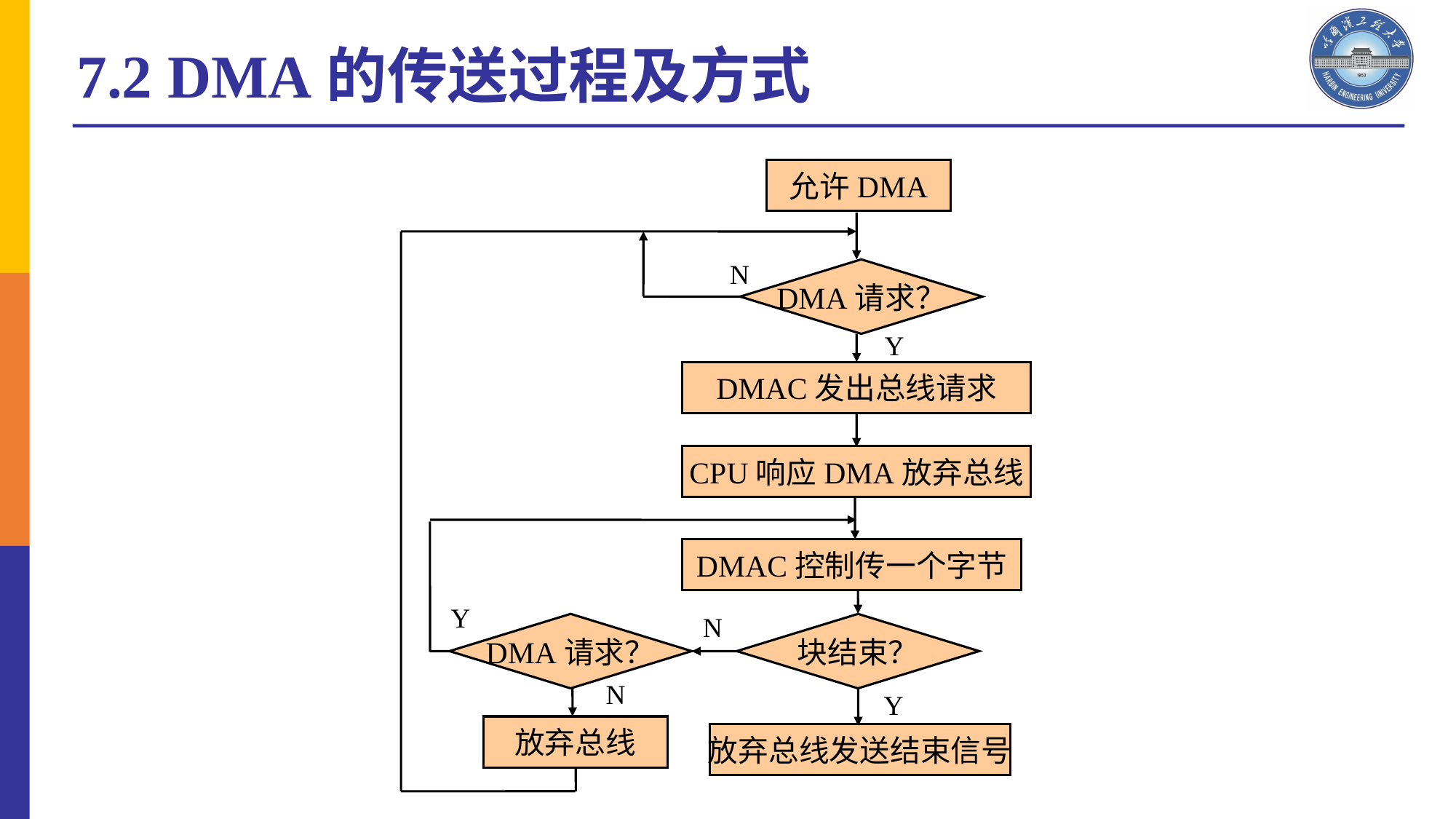

7.2 DMA的传送过程及方式
允许DMA

N
DMA请求？

Y

DMAC发出总线请求

CPU响应DMA放弃总线

DMAC控制传一个字节

Y
N
DMA请求？
块结束？

N
Y

放弃总线
放弃总线发送结束信号